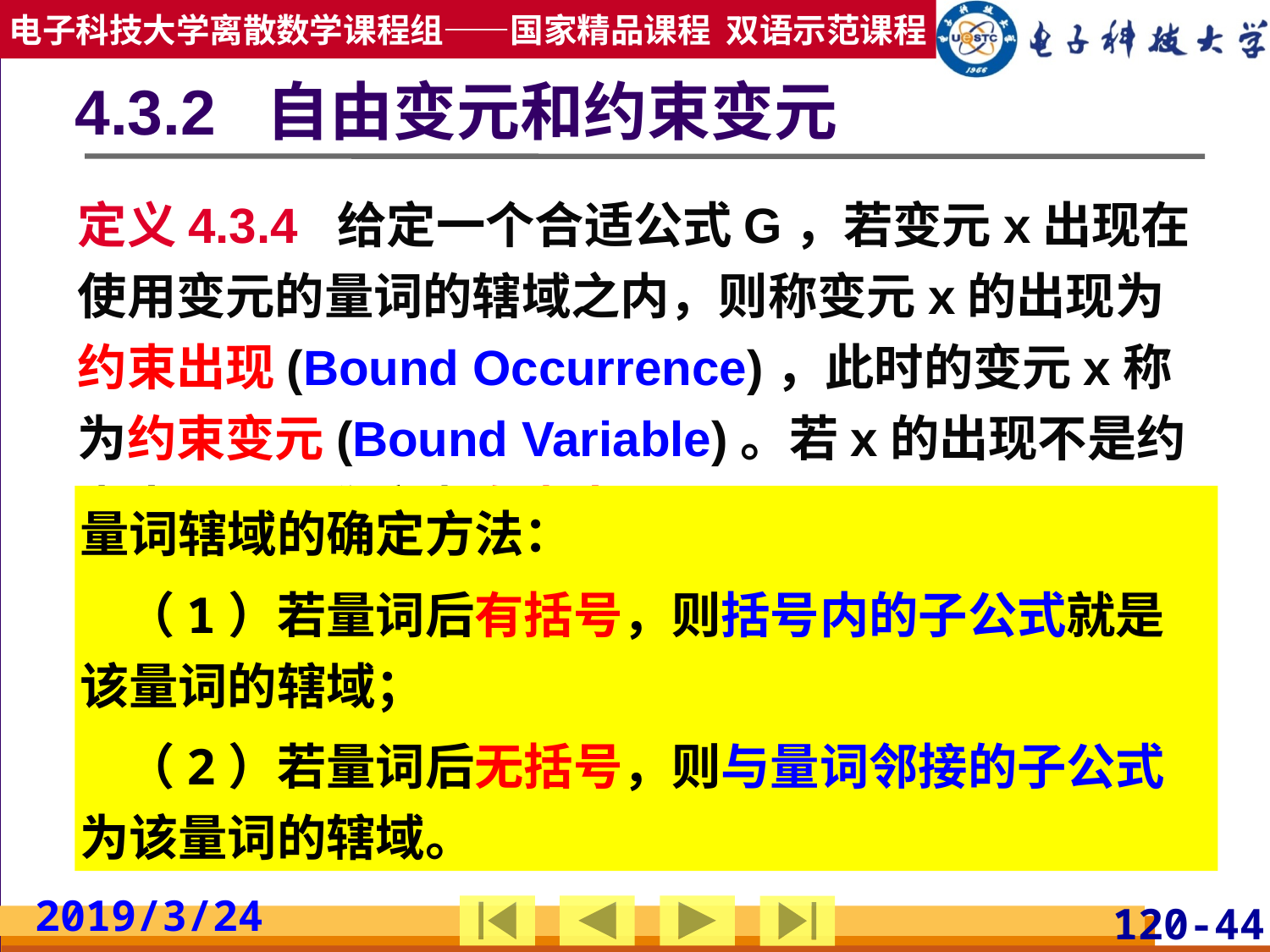

# 4.3.2  自由变元和约束变元
定义4.3.4  给定一个合适公式G，若变元x出现在使用变元的量词的辖域之内，则称变元x的出现为约束出现(Bound Occurrence)，此时的变元x称为约束变元(Bound Variable)。若x的出现不是约束出现，则称它为自由出现(Free Occurrence)，此时的变元x 称为自由变元(Free Variable)。
量词辖域的确定方法：
   （1）若量词后有括号，则括号内的子公式就是该量词的辖域；
   （2）若量词后无括号，则与量词邻接的子公式为该量词的辖域。
2019/3/24